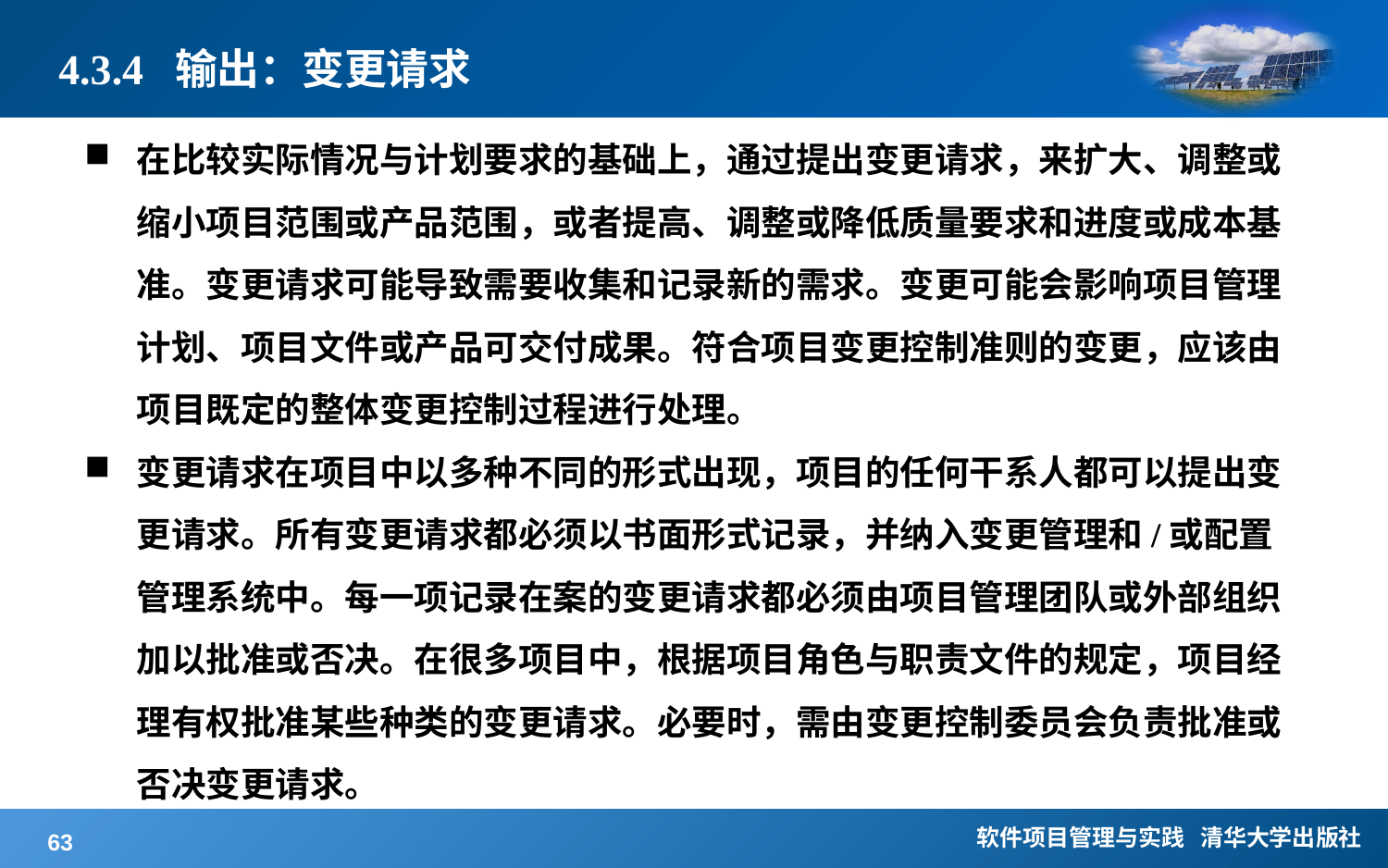

# 4.3.4  输出：变更请求
在比较实际情况与计划要求的基础上，通过提出变更请求，来扩大、调整或缩小项目范围或产品范围，或者提高、调整或降低质量要求和进度或成本基准。变更请求可能导致需要收集和记录新的需求。变更可能会影响项目管理计划、项目文件或产品可交付成果。符合项目变更控制准则的变更，应该由项目既定的整体变更控制过程进行处理。
变更请求在项目中以多种不同的形式出现，项目的任何干系人都可以提出变更请求。所有变更请求都必须以书面形式记录，并纳入变更管理和/或配置管理系统中。每一项记录在案的变更请求都必须由项目管理团队或外部组织加以批准或否决。在很多项目中，根据项目角色与职责文件的规定，项目经理有权批准某些种类的变更请求。必要时，需由变更控制委员会负责批准或否决变更请求。